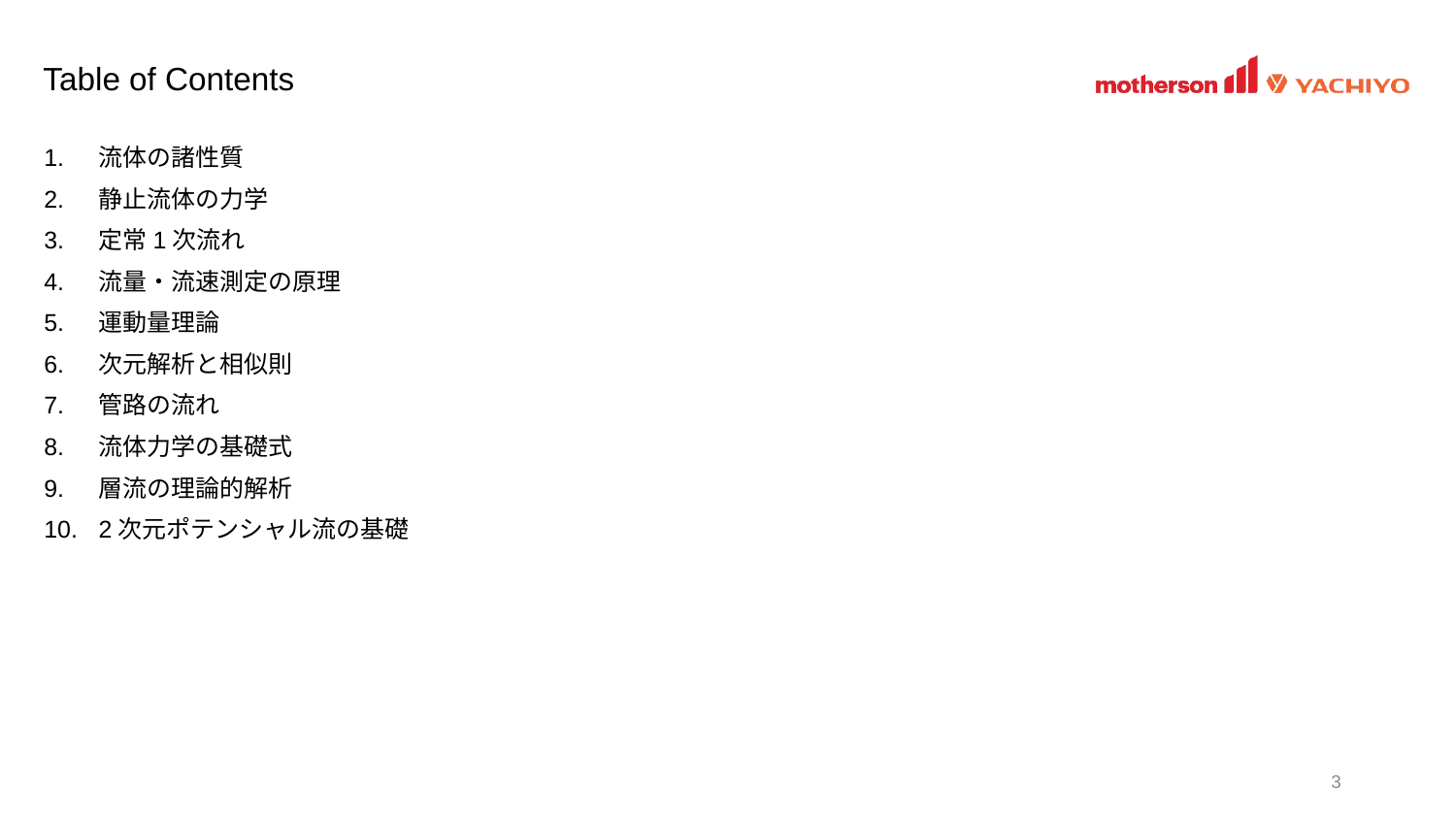

# Table of Contents
流体の諸性質
静止流体の力学
定常1次流れ
流量・流速測定の原理
運動量理論
次元解析と相似則
管路の流れ
流体力学の基礎式
層流の理論的解析
2次元ポテンシャル流の基礎
3